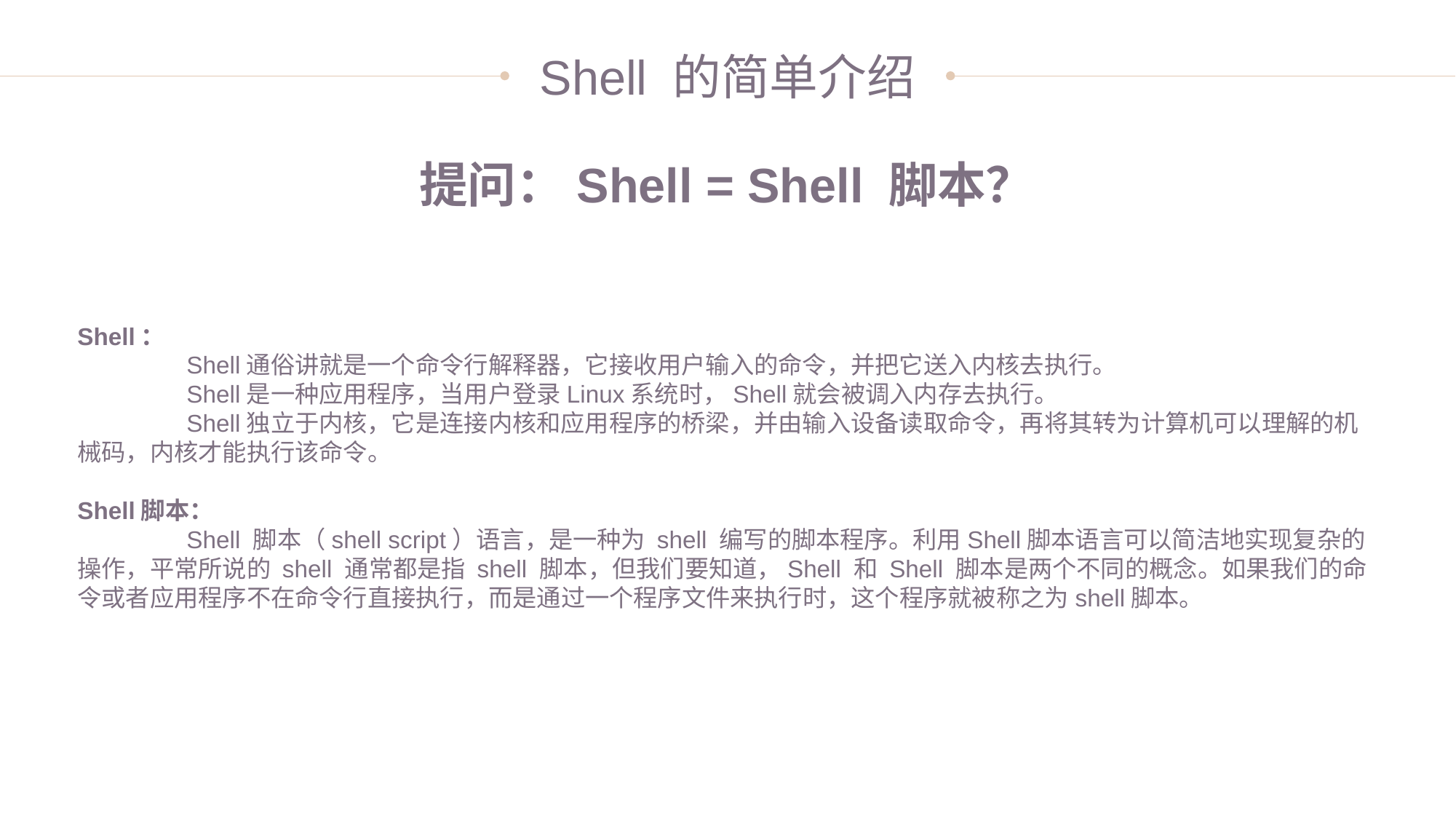

Shell 的简单介绍
提问：Shell = Shell 脚本？
Shell：
	Shell通俗讲就是一个命令行解释器，它接收用户输入的命令，并把它送入内核去执行。
	Shell是一种应用程序，当用户登录Linux系统时，Shell就会被调入内存去执行。
	Shell独立于内核，它是连接内核和应用程序的桥梁，并由输入设备读取命令，再将其转为计算机可以理解的机械码，内核才能执行该命令。

Shell脚本：
	Shell 脚本（shell script）语言，是一种为 shell 编写的脚本程序。利用Shell脚本语言可以简洁地实现复杂的操作，平常所说的 shell 通常都是指 shell 脚本，但我们要知道，Shell 和 Shell 脚本是两个不同的概念。如果我们的命令或者应用程序不在命令行直接执行，而是通过一个程序文件来执行时，这个程序就被称之为shell脚本。